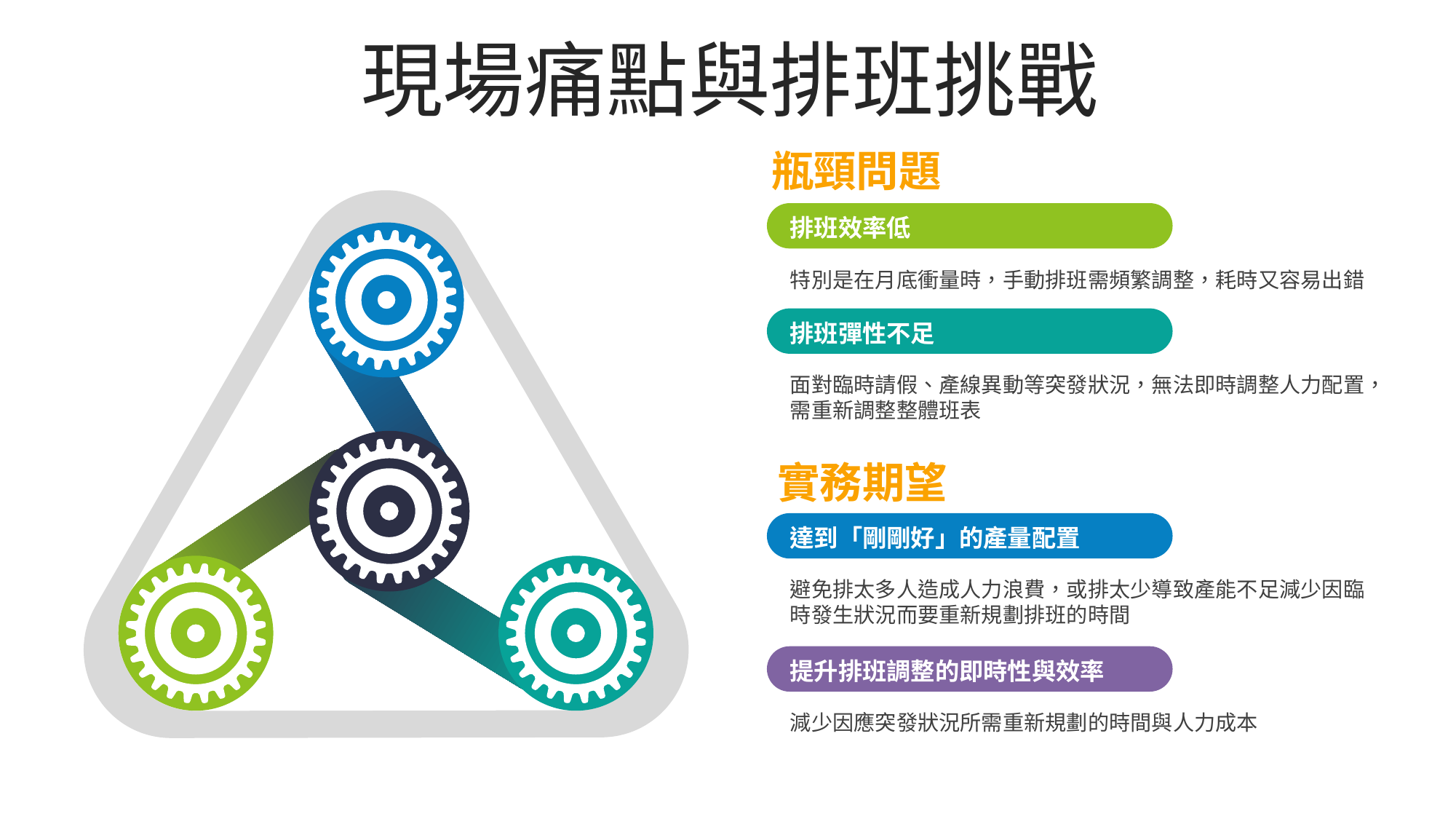

現場痛點與排班挑戰
瓶頸問題

排班效率低
特別是在月底衝量時，手動排班需頻繁調整，耗時又容易出錯

排班彈性不足
面對臨時請假、產線異動等突發狀況，無法即時調整人力配置，需重新調整整體班表

實務期望

達到「剛剛好」的產量配置
避免排太多人造成人力浪費，或排太少導致產能不足減少因臨時發生狀況而要重新規劃排班的時間

提升排班調整的即時性與效率
減少因應突發狀況所需重新規劃的時間與人力成本